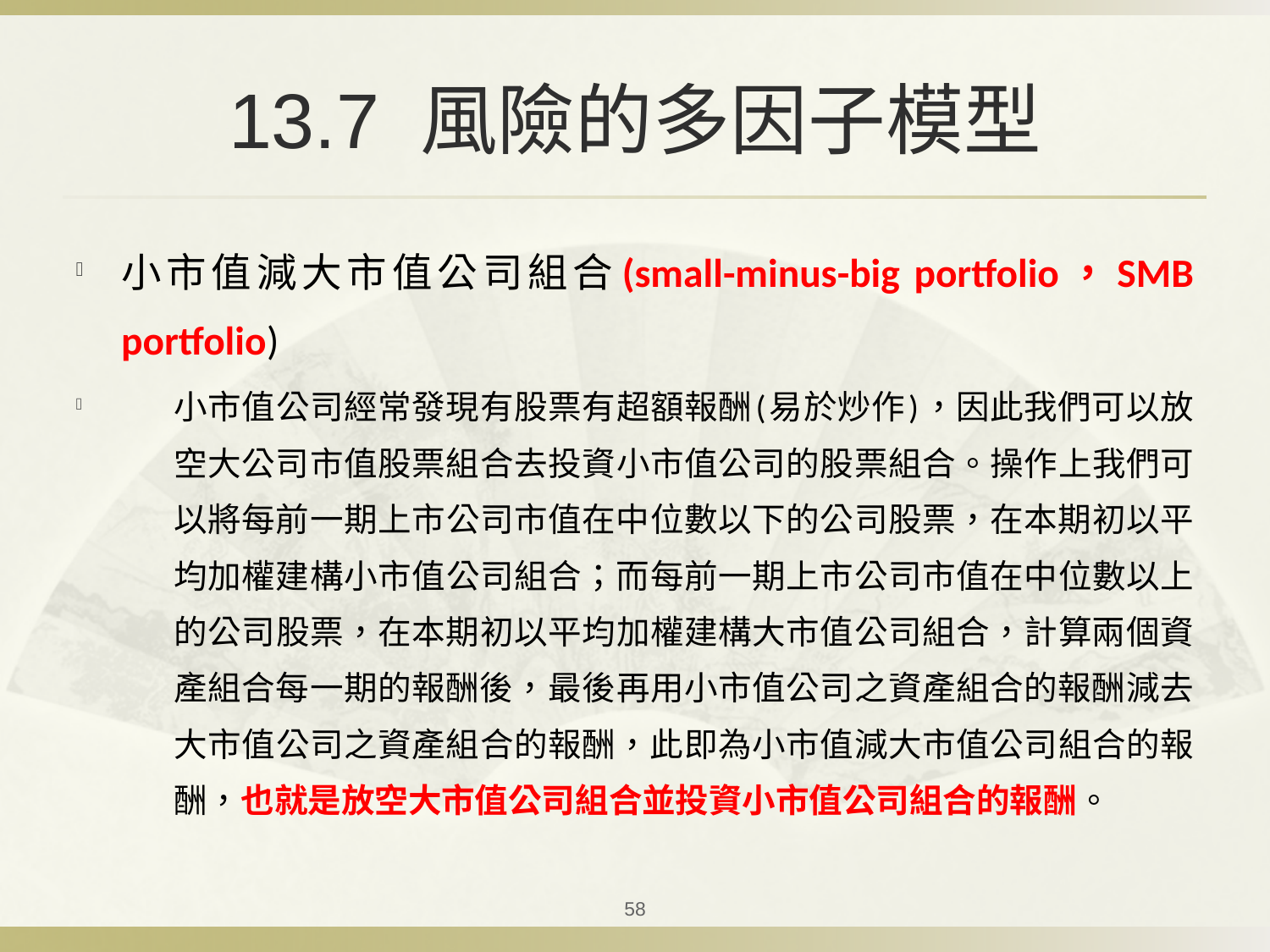

# 13.7 風險的多因子模型
小市值減大市值公司組合(small-minus-big portfolio，SMB portfolio)
小市值公司經常發現有股票有超額報酬(易於炒作)，因此我們可以放空大公司市值股票組合去投資小市值公司的股票組合。操作上我們可以將每前一期上市公司市值在中位數以下的公司股票，在本期初以平均加權建構小市值公司組合；而每前一期上市公司市值在中位數以上的公司股票，在本期初以平均加權建構大市值公司組合，計算兩個資產組合每一期的報酬後，最後再用小市值公司之資產組合的報酬減去大市值公司之資產組合的報酬，此即為小市值減大市值公司組合的報酬，也就是放空大市值公司組合並投資小市值公司組合的報酬。

58